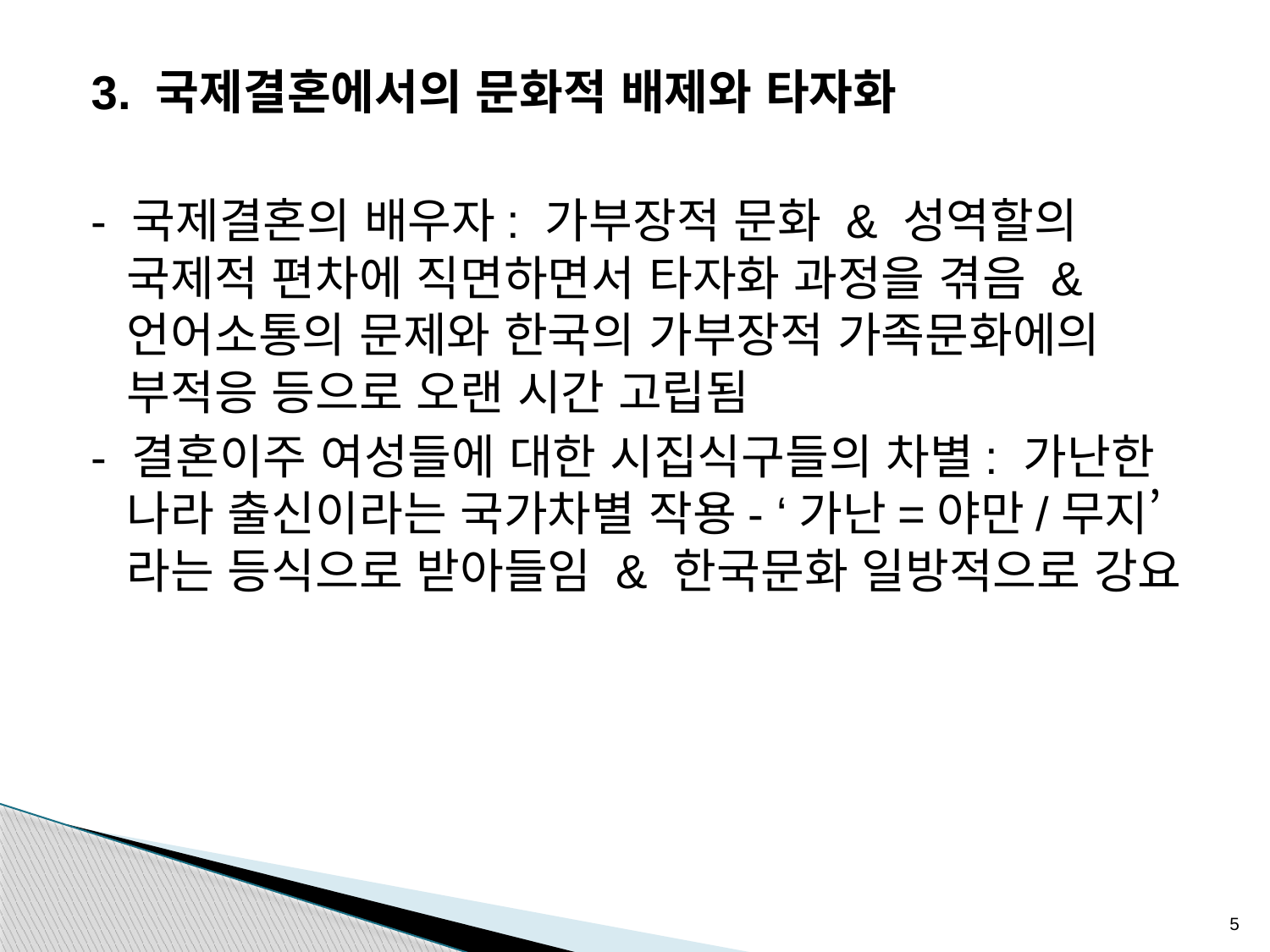

3. 국제결혼에서의 문화적 배제와 타자화

- 국제결혼의 배우자: 가부장적 문화 & 성역할의 국제적 편차에 직면하면서 타자화 과정을 겪음 & 언어소통의 문제와 한국의 가부장적 가족문화에의 부적응 등으로 오랜 시간 고립됨
- 결혼이주 여성들에 대한 시집식구들의 차별: 가난한 나라 출신이라는 국가차별 작용- ‘가난=야만/무지’라는 등식으로 받아들임 & 한국문화 일방적으로 강요

5